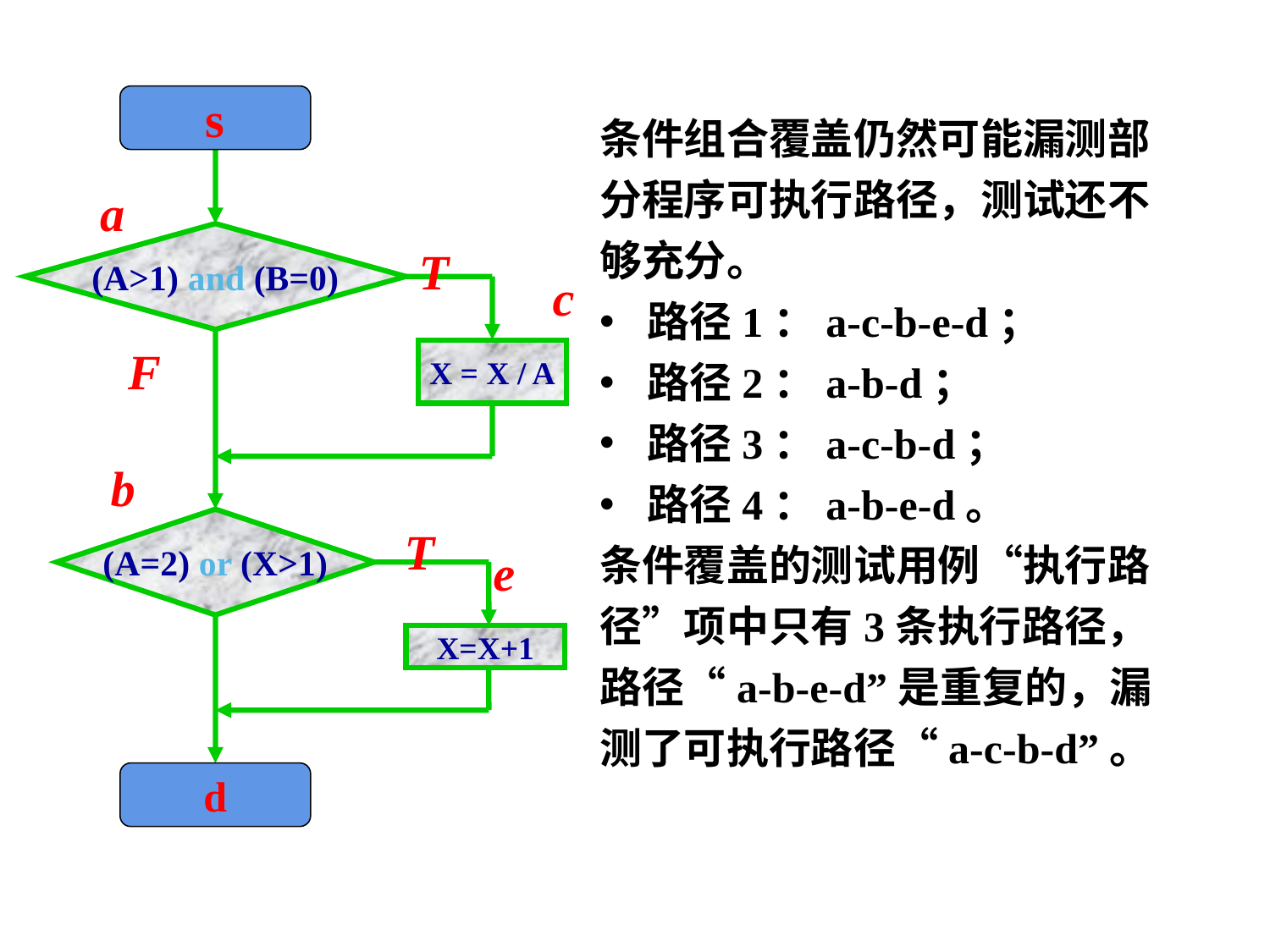

s

a
(A>1) and (B=0)
T
c

F
X = X / A
b

(A=2) or (X>1)
T
e

X=X+1

d

条件组合覆盖仍然可能漏测部分程序可执行路径，测试还不够充分。
路径1：a-c-b-e-d；
路径2：a-b-d；
路径3：a-c-b-d；
路径4：a-b-e-d。
条件覆盖的测试用例“执行路径”项中只有3条执行路径，路径“a-b-e-d”是重复的，漏测了可执行路径“a-c-b-d”。

24